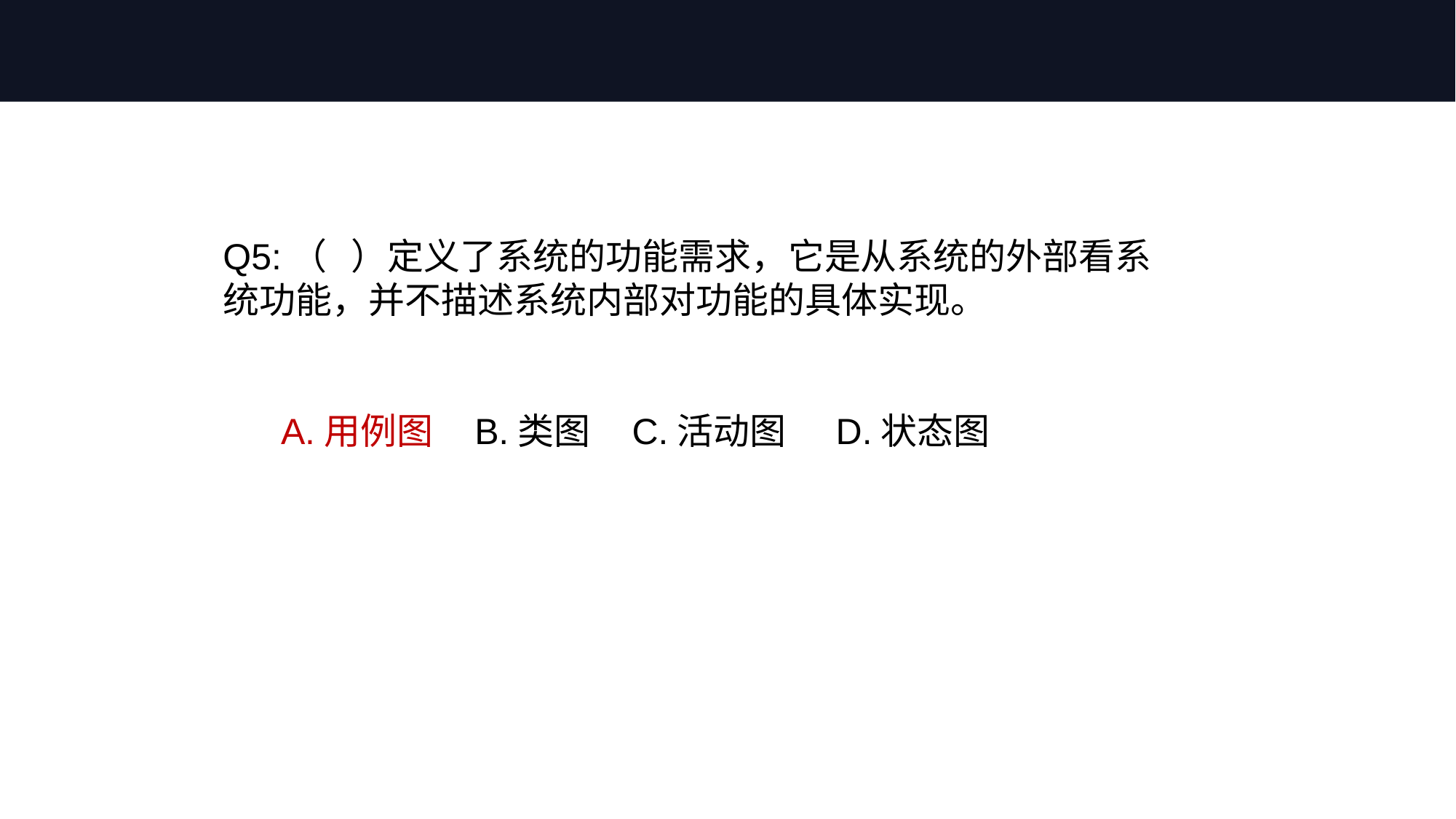

Q5:（   ）定义了系统的功能需求，它是从系统的外部看系统功能，并不描述系统内部对功能的具体实现。
A.用例图    B.类图    C.活动图     D.状态图